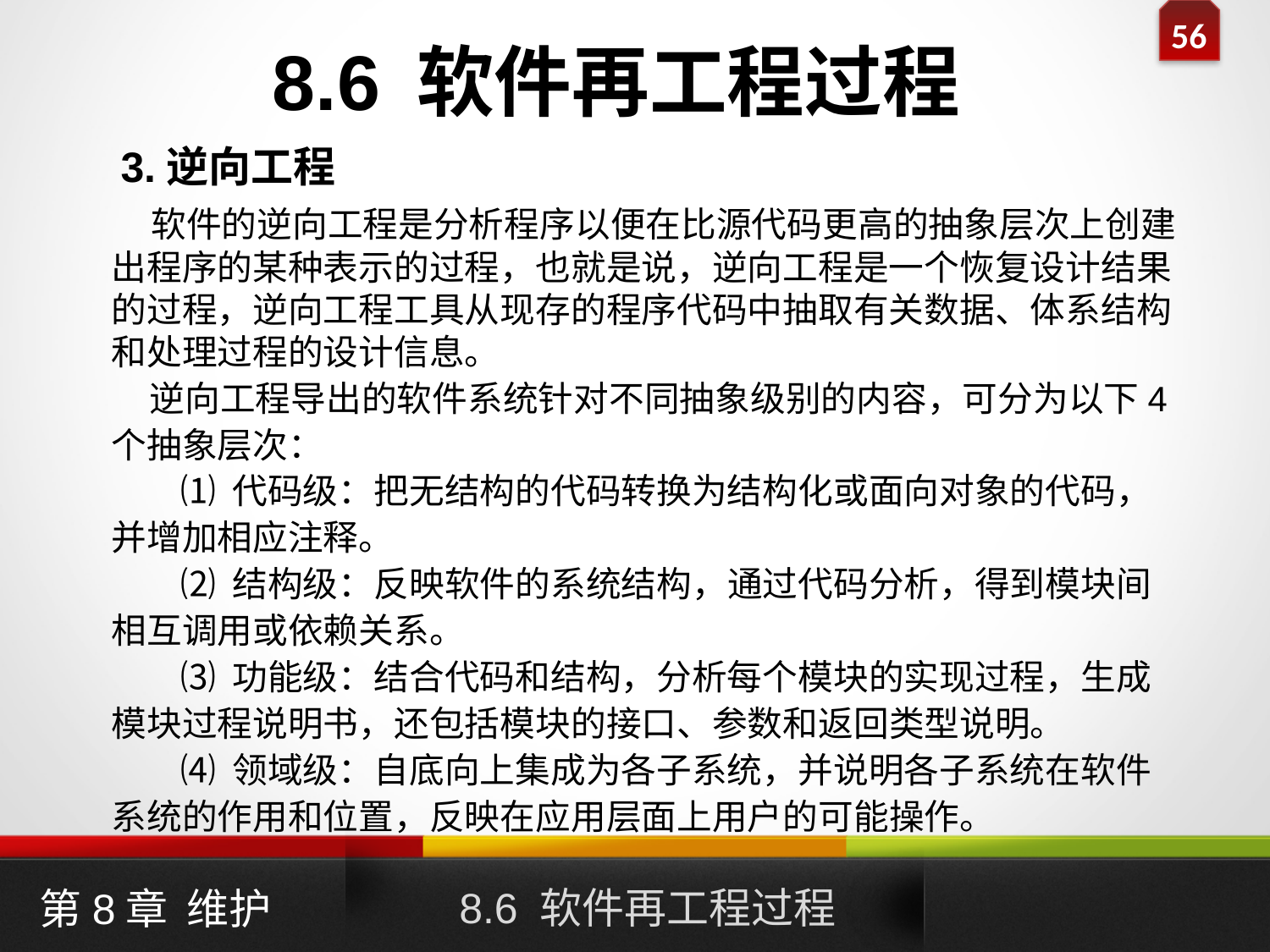

8.6 软件再工程过程
3.逆向工程

    软件的逆向工程是分析程序以便在比源代码更高的抽象层次上创建出程序的某种表示的过程，也就是说，逆向工程是一个恢复设计结果的过程，逆向工程工具从现存的程序代码中抽取有关数据、体系结构和处理过程的设计信息。
逆向工程导出的软件系统针对不同抽象级别的内容，可分为以下4个抽象层次：
    ⑴ 代码级：把无结构的代码转换为结构化或面向对象的代码，并增加相应注释。
    ⑵ 结构级：反映软件的系统结构，通过代码分析，得到模块间相互调用或依赖关系。
    ⑶ 功能级：结合代码和结构，分析每个模块的实现过程，生成模块过程说明书，还包括模块的接口、参数和返回类型说明。
    ⑷ 领域级：自底向上集成为各子系统，并说明各子系统在软件系统的作用和位置，反映在应用层面上用户的可能操作。
8.6 软件再工程过程